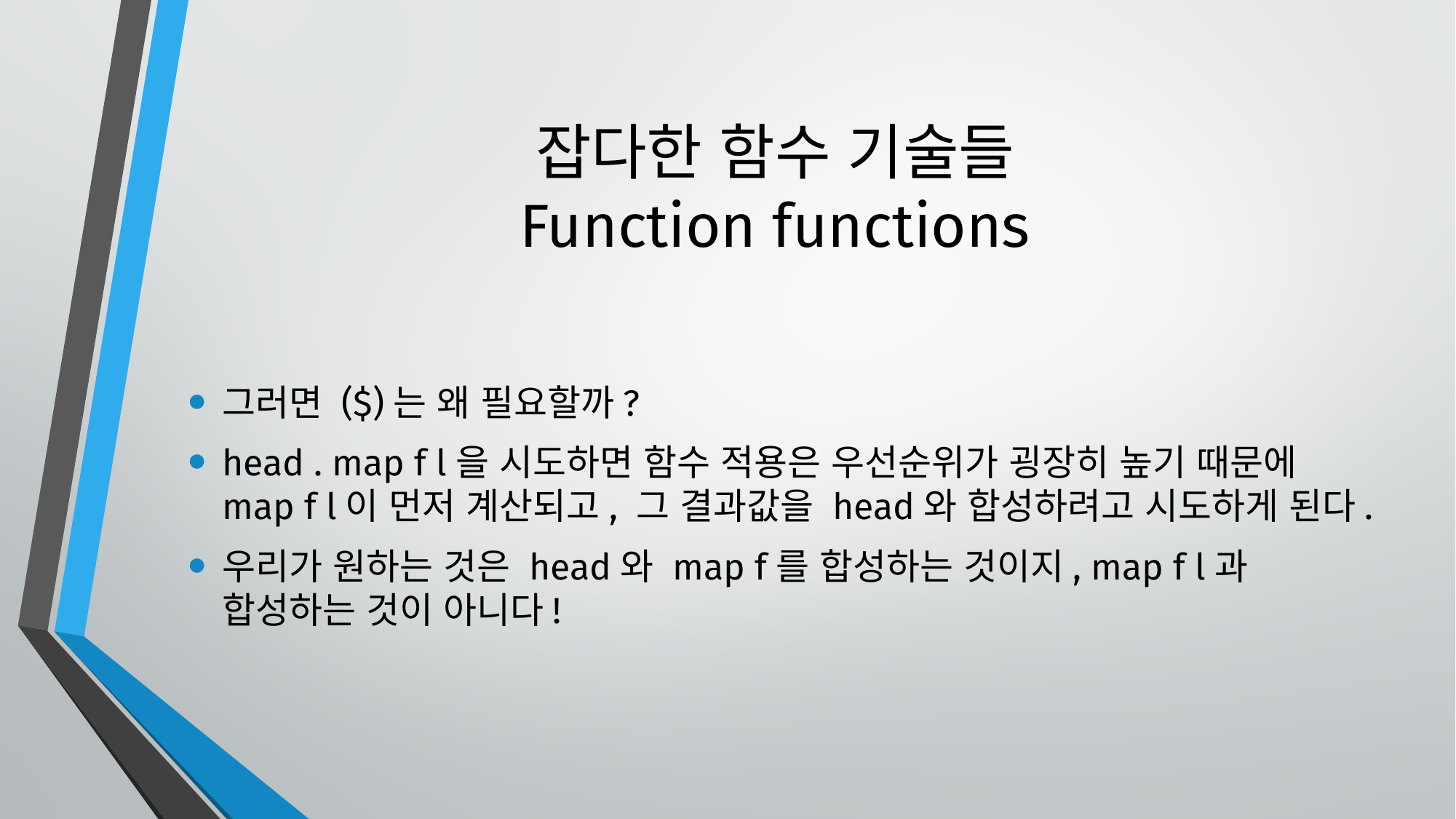

# 잡다한 함수 기술들 Function functions
그러면 ($)는 왜 필요할까?
head . map f l을 시도하면 함수 적용은 우선순위가 굉장히 높기 때문에 map f l이 먼저 계산되고, 그 결과값을 head와 합성하려고 시도하게 된다.
우리가 원하는 것은 head와 map f를 합성하는 것이지, map f l과 합성하는 것이 아니다!